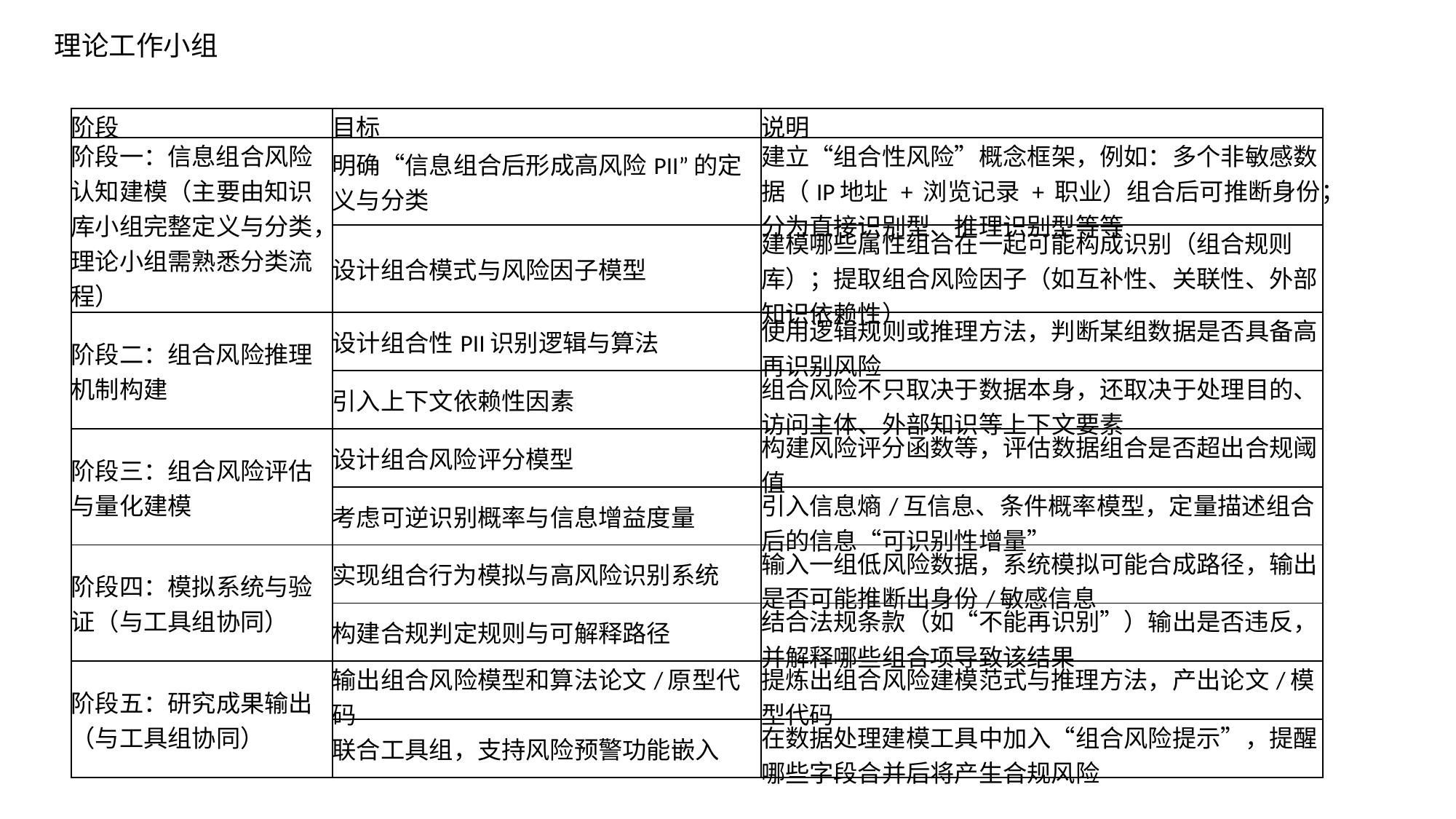

理论工作小组
| 阶段 | 目标 | 说明 |
| --- | --- | --- |
| 阶段一：信息组合风险认知建模（主要由知识库小组完整定义与分类，理论小组需熟悉分类流程） | 明确“信息组合后形成高风险PII”的定义与分类 | 建立“组合性风险”概念框架，例如：多个非敏感数据（IP地址 + 浏览记录 + 职业）组合后可推断身份；分为直接识别型、推理识别型等等 |
|  | 设计组合模式与风险因子模型 | 建模哪些属性组合在一起可能构成识别（组合规则库）；提取组合风险因子（如互补性、关联性、外部知识依赖性） |
| 阶段二：组合风险推理机制构建 | 设计组合性PII识别逻辑与算法 | 使用逻辑规则或推理方法，判断某组数据是否具备高再识别风险 |
|  | 引入上下文依赖性因素 | 组合风险不只取决于数据本身，还取决于处理目的、访问主体、外部知识等上下文要素 |
| 阶段三：组合风险评估与量化建模 | 设计组合风险评分模型 | 构建风险评分函数等，评估数据组合是否超出合规阈值 |
|  | 考虑可逆识别概率与信息增益度量 | 引入信息熵/互信息、条件概率模型，定量描述组合后的信息“可识别性增量” |
| 阶段四：模拟系统与验证（与工具组协同） | 实现组合行为模拟与高风险识别系统 | 输入一组低风险数据，系统模拟可能合成路径，输出是否可能推断出身份/敏感信息 |
|  | 构建合规判定规则与可解释路径 | 结合法规条款（如“不能再识别”）输出是否违反，并解释哪些组合项导致该结果 |
| 阶段五：研究成果输出（与工具组协同） | 输出组合风险模型和算法论文/原型代码 | 提炼出组合风险建模范式与推理方法，产出论文/模型代码 |
|  | 联合工具组，支持风险预警功能嵌入 | 在数据处理建模工具中加入“组合风险提示”，提醒哪些字段合并后将产生合规风险 |